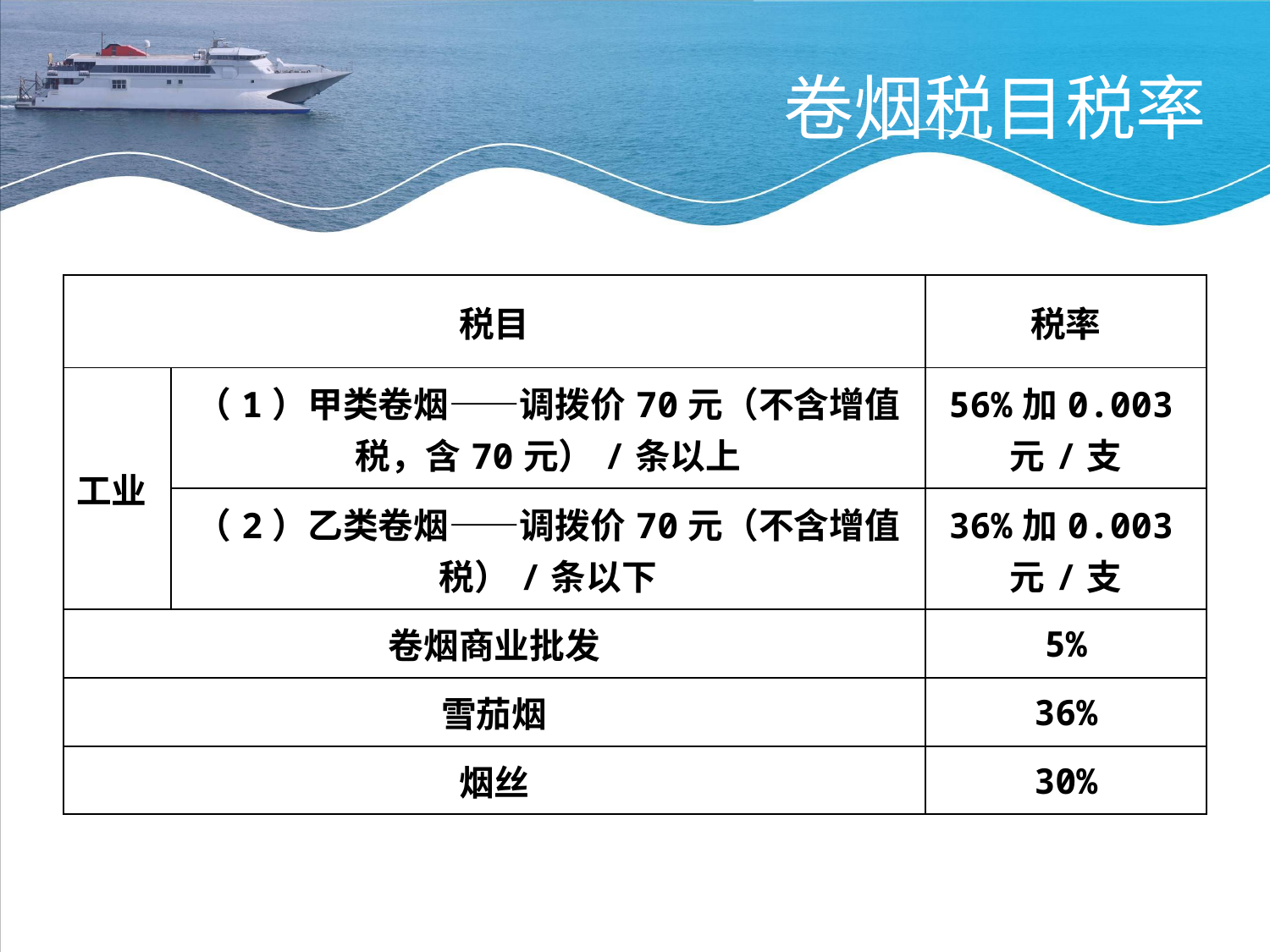

卷烟税目税率
| 税目 |  | 税率 |
| --- | --- | --- |
| 工业 | （1）甲类卷烟——调拨价70元（不含增值税，含70元）/条以上 | 56%加0.003元/支 |
|  | （2）乙类卷烟——调拨价70元（不含增值税）/条以下 | 36%加0.003元/支 |
| 卷烟商业批发 |  | 5% |
| 雪茄烟 |  | 36% |
| 烟丝 |  | 30% |